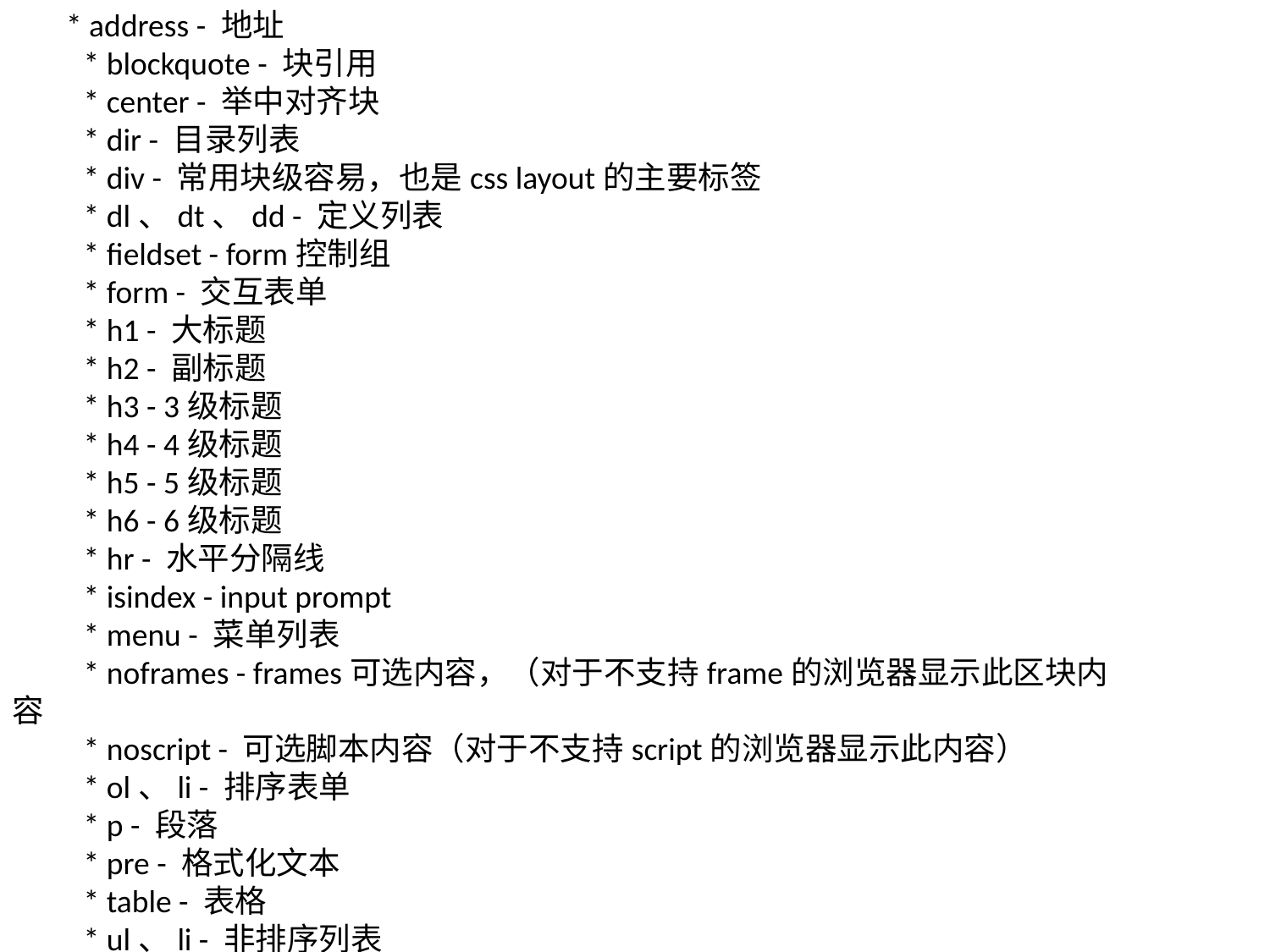

* address - 地址
　　* blockquote - 块引用
　　* center - 举中对齐块
　　* dir - 目录列表
　　* div - 常用块级容易，也是css layout的主要标签
　　* dl、dt、dd - 定义列表
　　* fieldset - form控制组
　　* form - 交互表单
　　* h1 - 大标题
　　* h2 - 副标题
　　* h3 - 3级标题
　　* h4 - 4级标题
　　* h5 - 5级标题
　　* h6 - 6级标题
　　* hr - 水平分隔线
　　* isindex - input prompt
　　* menu - 菜单列表
　　* noframes - frames可选内容，（对于不支持frame的浏览器显示此区块内容
　　* noscript - 可选脚本内容（对于不支持script的浏览器显示此内容）
　　* ol、li - 排序表单
　　* p - 段落
　　* pre - 格式化文本
　　* table - 表格
　　* ul、li - 非排序列表